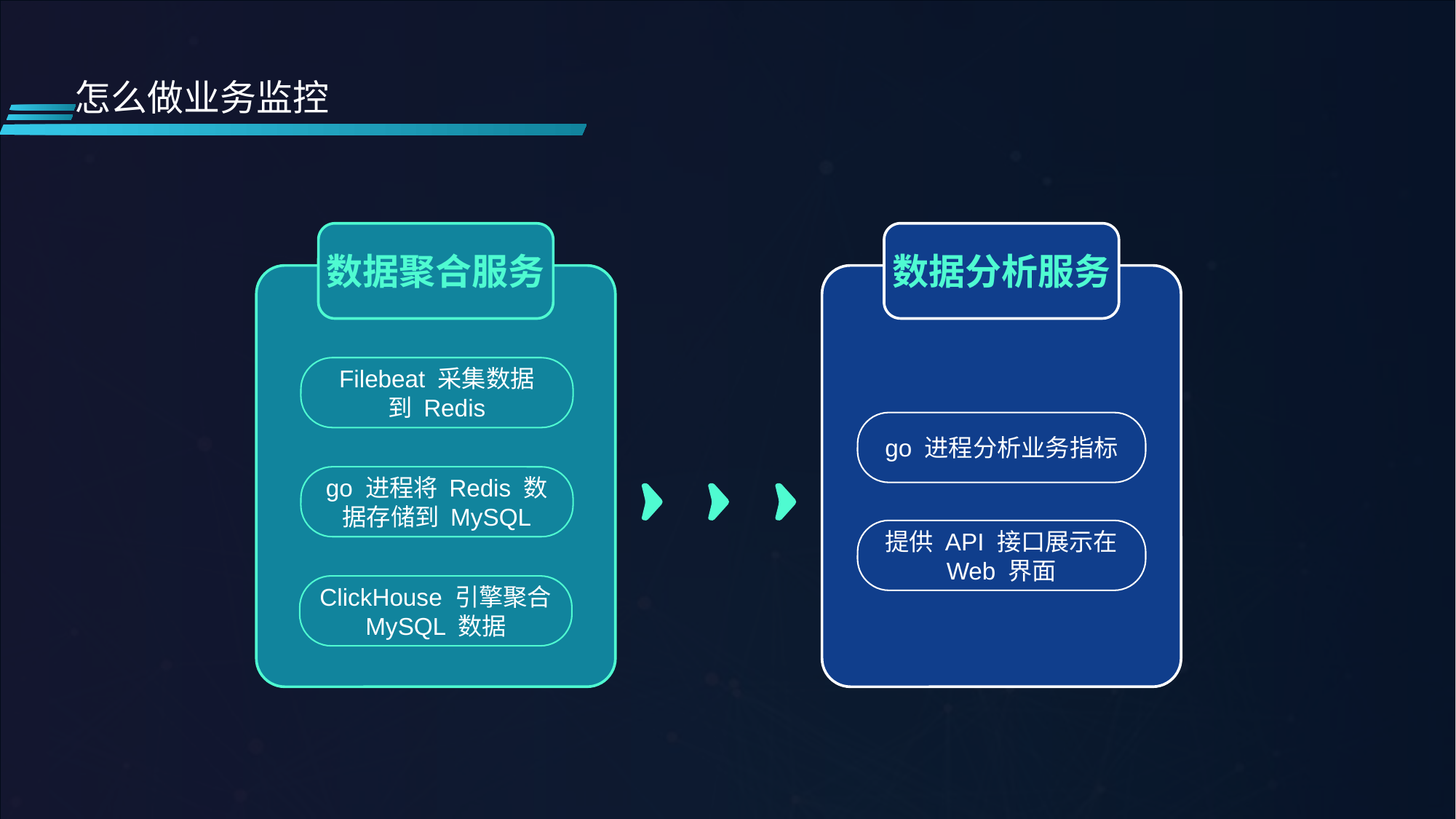

怎么做业务监控

数据聚合服务
数据分析服务

Filebeat 采集数据
到 Redis
go 进程分析业务指标
go 进程将 Redis 数据存储到 MySQL

提供 API 接口展示在 Web 界面
ClickHouse 引擎聚合 MySQL 数据